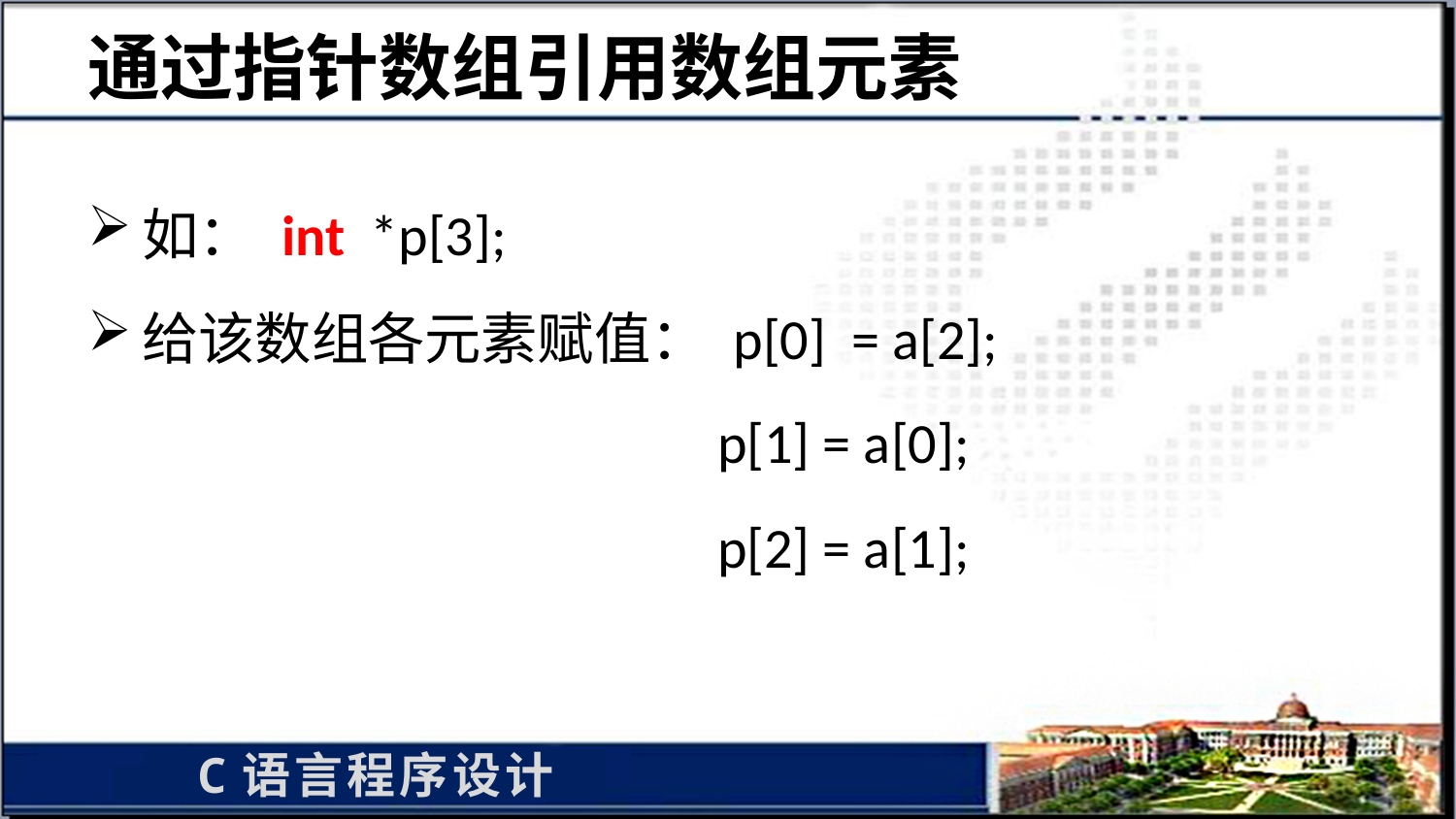

# 通过指针数组引用数组元素
如： int  *p[3];
给该数组各元素赋值： p[0]  = a[2];
                                                 p[1] = a[0];
                                                 p[2] = a[1];